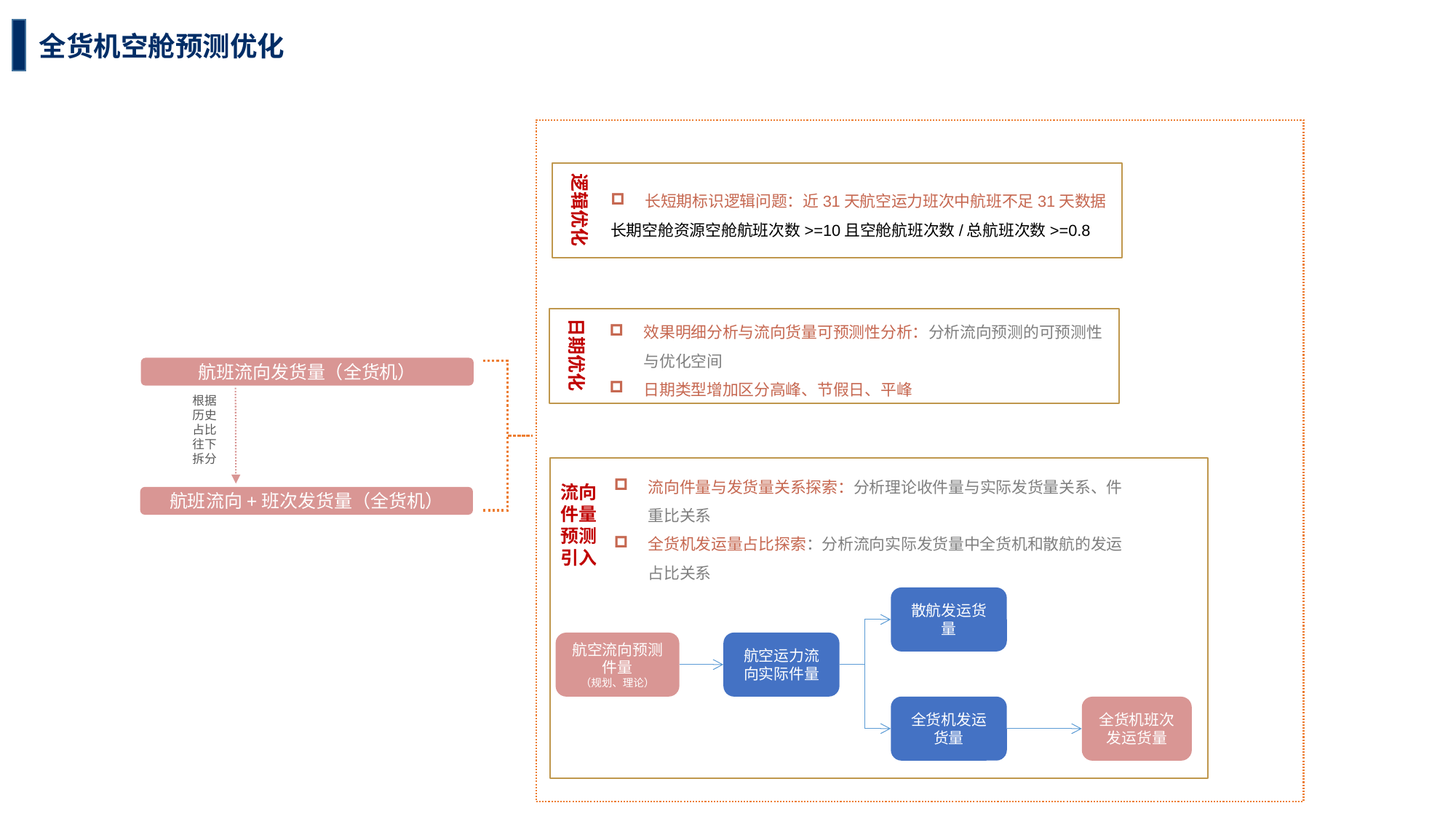

全货机空舱预测优化

逻辑优化

长短期标识逻辑问题：近31天航空运力班次中航班不足31天数据
长期空舱资源空舱航班次数>=10且空舱航班次数/总航班次数>=0.8
效果明细分析与流向货量可预测性分析：分析流向预测的可预测性与优化空间
日期类型增加区分高峰、节假日、平峰
日期优化

航班流向发货量（全货机）
根据历史占比往下拆分
航班流向+班次发货量（全货机）

流向件量与发货量关系探索：分析理论收件量与实际发货量关系、件重比关系
全货机发运量占比探索：分析流向实际发货量中全货机和散航的发运占比关系

流向件量预测引入
散航发运货量
航空流向预测件量
（规划、理论）
航空运力流向实际件量
全货机发运货量
全货机班次发运货量